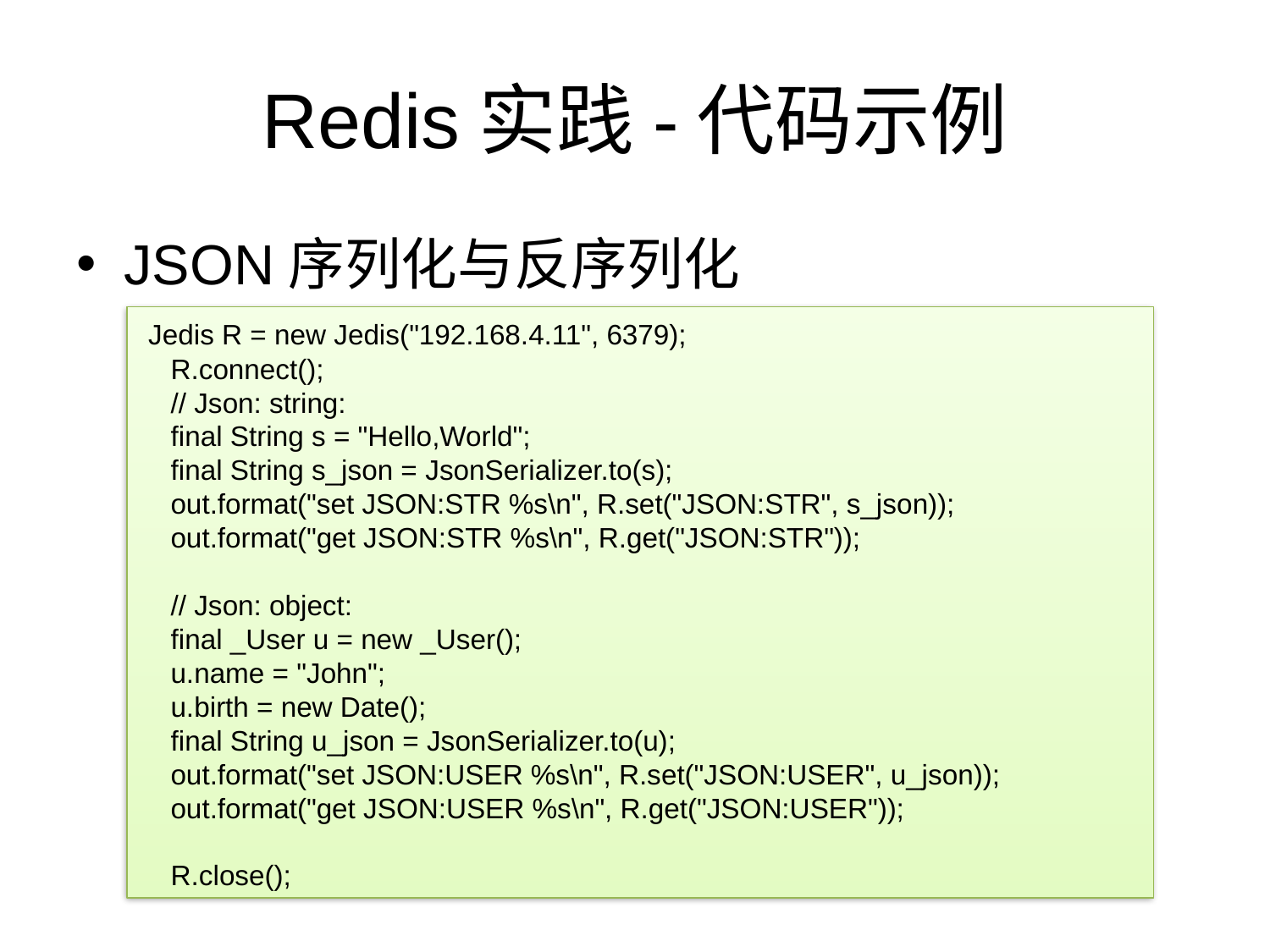

# Redis实践-代码示例
JSON序列化与反序列化

 Jedis R = new Jedis("192.168.4.11", 6379);
    R.connect();
    // Json: string:
    final String s = "Hello,World";
    final String s_json = JsonSerializer.to(s);
    out.format("set JSON:STR %s\n", R.set("JSON:STR", s_json));
    out.format("get JSON:STR %s\n", R.get("JSON:STR"));

    // Json: object:
    final _User u = new _User();
    u.name = "John";
    u.birth = new Date();
    final String u_json = JsonSerializer.to(u);
    out.format("set JSON:USER %s\n", R.set("JSON:USER", u_json));
    out.format("get JSON:USER %s\n", R.get("JSON:USER"));

    R.close();